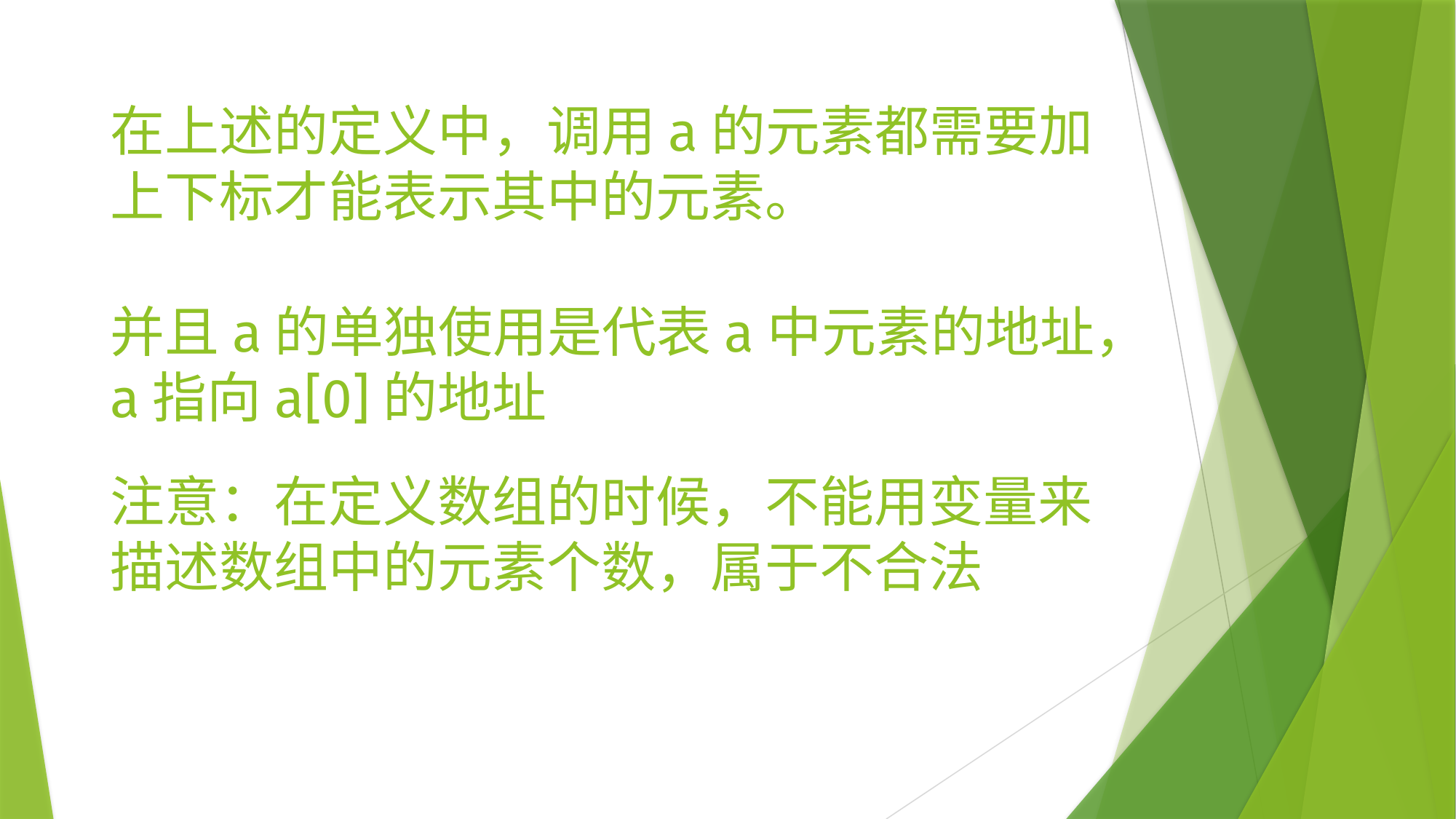

在上述的定义中，调用a的元素都需要加上下标才能表示其中的元素。
# 并且a的单独使用是代表a中元素的地址，a指向a[0]的地址
注意：在定义数组的时候，不能用变量来描述数组中的元素个数，属于不合法